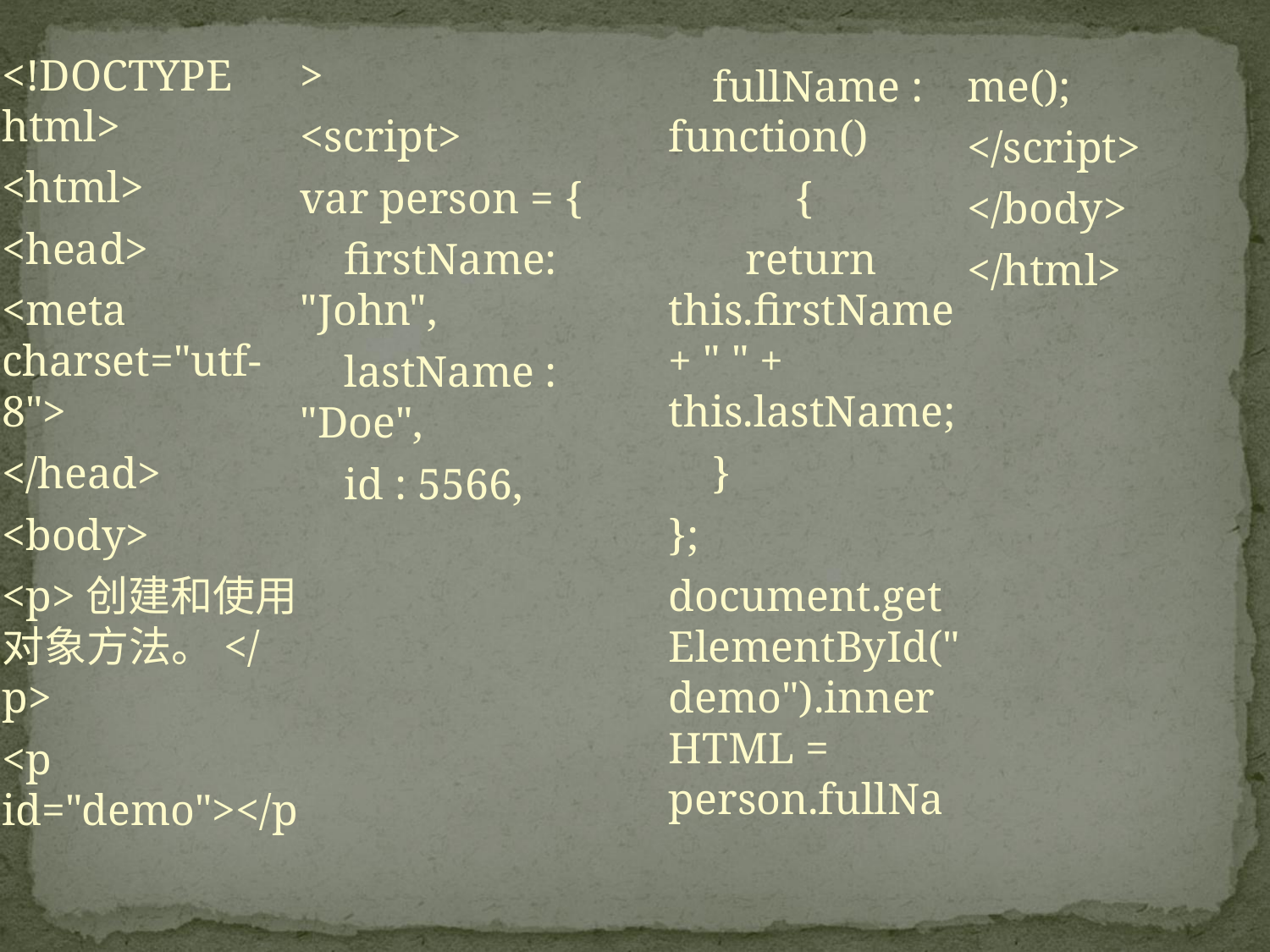

<!DOCTYPE html>
<html>
<head>
<meta charset="utf-8">
</head>
<body>
<p>创建和使用对象方法。</p>
<p id="demo"></p>
<script>
var person = {
    firstName: "John",
    lastName : "Doe",
    id : 5566,

    fullName : function()
	{
       return this.firstName + " " + this.lastName;
    }
};
document.getElementById("demo").innerHTML = person.fullName();
</script>
</body>
</html>